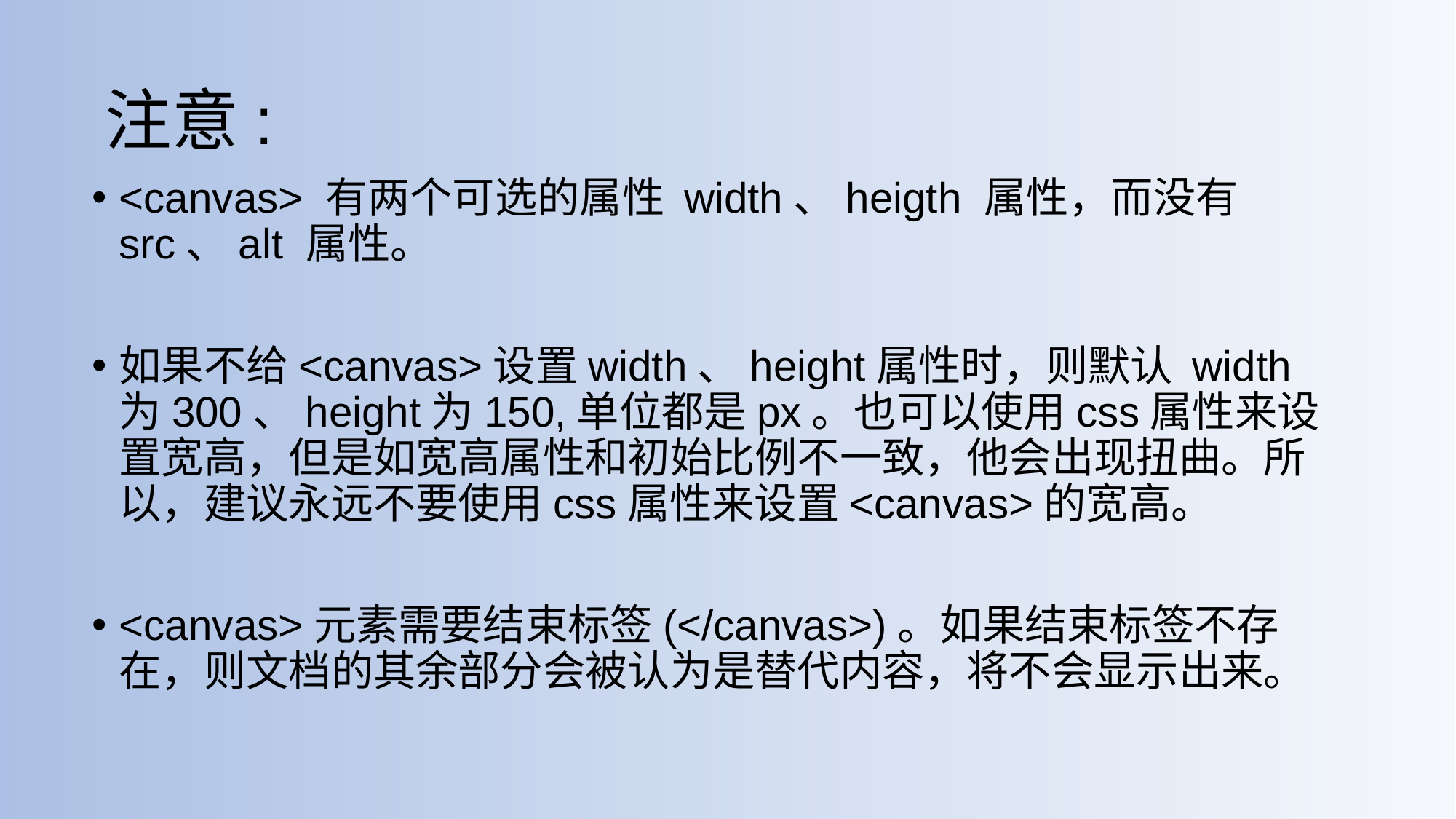

# 注意:
<canvas> 有两个可选的属性 width、heigth 属性，而没有 src、alt 属性。

如果不给<canvas>设置width、height属性时，则默认 width为300、height为150,单位都是px。也可以使用css属性来设置宽高，但是如宽高属性和初始比例不一致，他会出现扭曲。所以，建议永远不要使用css属性来设置<canvas>的宽高。

<canvas>元素需要结束标签(</canvas>)。如果结束标签不存在，则文档的其余部分会被认为是替代内容，将不会显示出来。